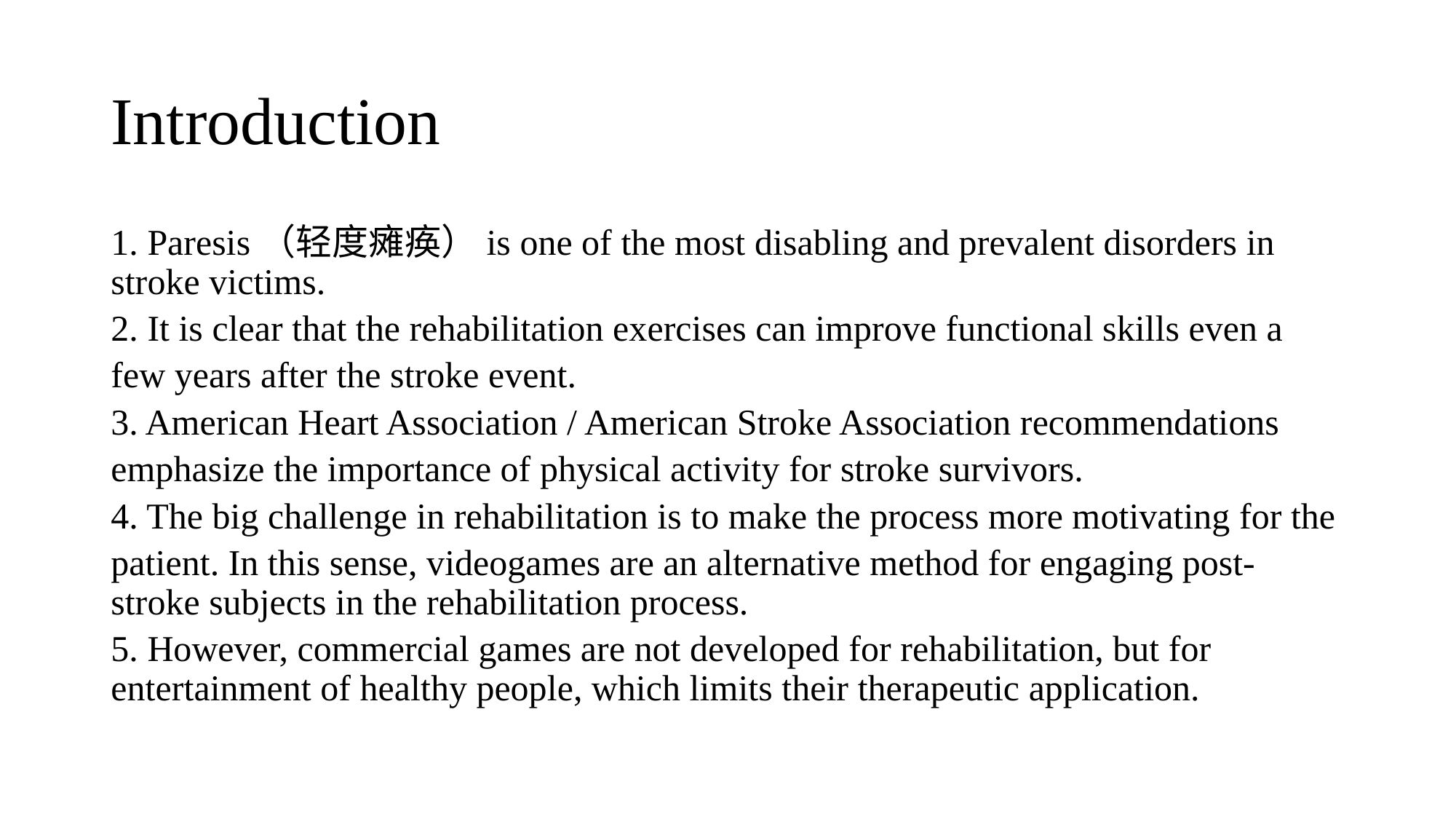

# Introduction
1. Paresis（轻度瘫痪）is one of the most disabling and prevalent disorders in stroke victims.
2. It is clear that the rehabilitation exercises can improve functional skills even a
few years after the stroke event.
3. American Heart Association / American Stroke Association recommendations
emphasize the importance of physical activity for stroke survivors.
4. The big challenge in rehabilitation is to make the process more motivating for the
patient. In this sense, videogames are an alternative method for engaging post-stroke subjects in the rehabilitation process.
5. However, commercial games are not developed for rehabilitation, but for entertainment of healthy people, which limits their therapeutic application.